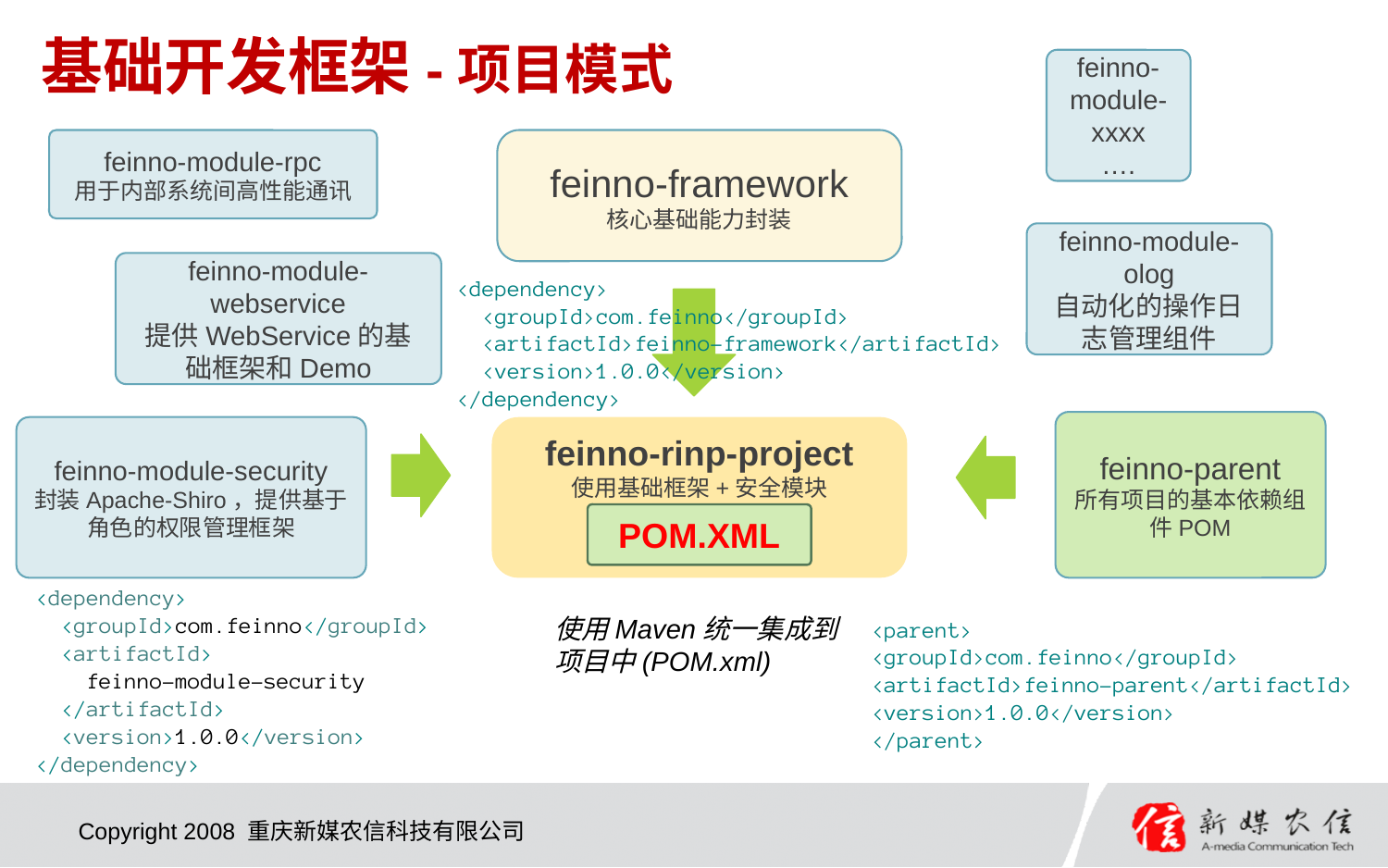

# 基础开发框架-项目模式
feinno-module-xxxx
….
feinno-module-rpc
用于内部系统间高性能通讯
feinno-framework
核心基础能力封装
feinno-module-olog
自动化的操作日志管理组件
feinno-module-webservice
提供WebService的基础框架和Demo
<dependency>
  <groupId>com.feinno</groupId>
  <artifactId>feinno-framework</artifactId>
  <version>1.0.0</version>
</dependency>

feinno-parent
所有项目的基本依赖组件POM
feinno-module-security
封装Apache-Shiro，提供基于角色的权限管理框架
feinno-rinp-project
使用基础框架+安全模块

POM.XML
<dependency>
  <groupId>com.feinno</groupId>
  <artifactId>
    feinno-module-security
  </artifactId>
  <version>1.0.0</version>
</dependency>
使用Maven统一集成到项目中(POM.xml)
<parent>
<groupId>com.feinno</groupId>
<artifactId>feinno-parent</artifactId>
<version>1.0.0</version>
</parent>